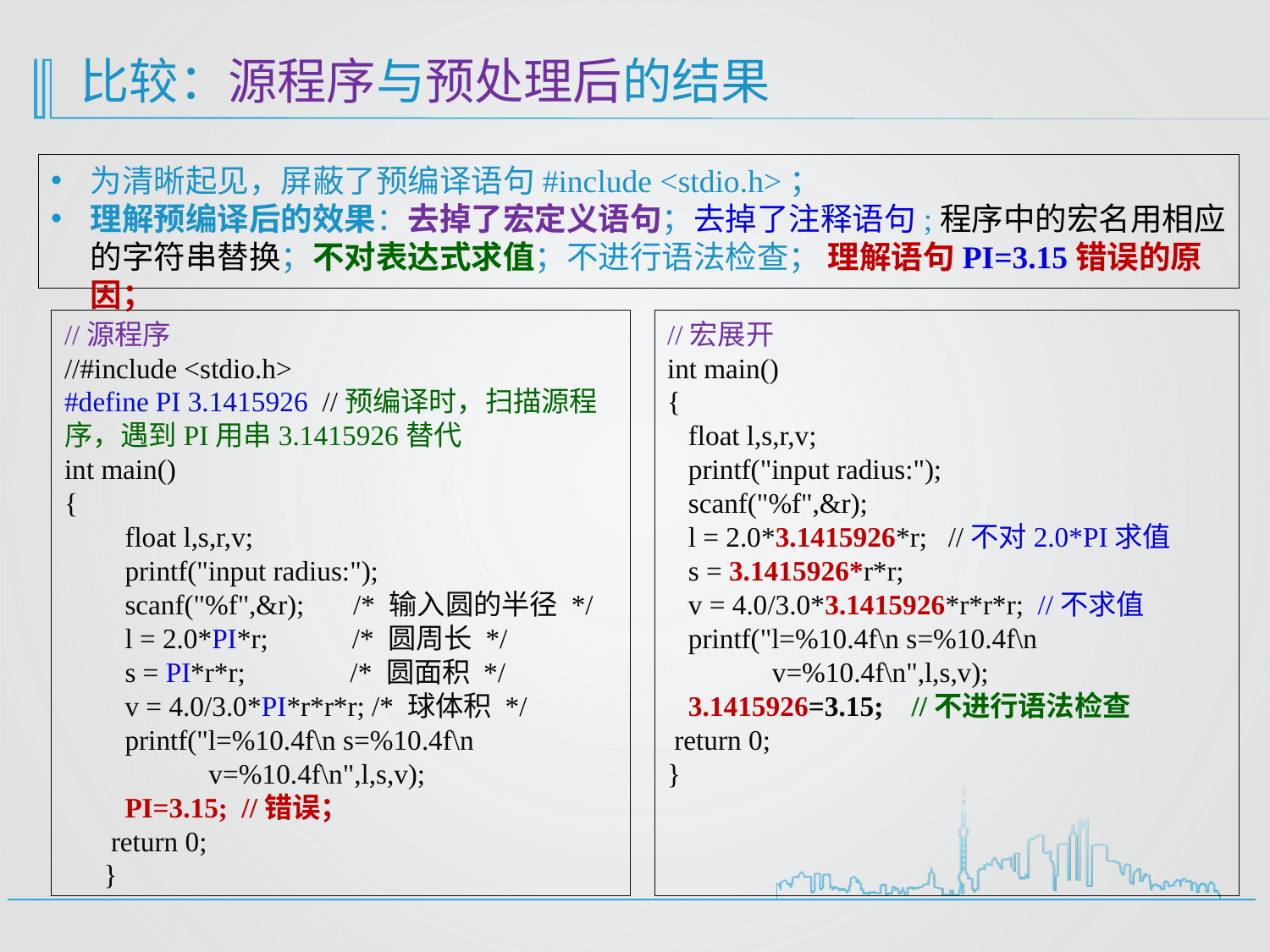

# 比较：源程序与预处理后的结果
为清晰起见，屏蔽了预编译语句#include <stdio.h>；
理解预编译后的效果：去掉了宏定义语句；去掉了注释语句;程序中的宏名用相应的字符串替换；不对表达式求值；不进行语法检查； 理解语句PI=3.15错误的原因；
//源程序
//#include <stdio.h>
#define PI 3.1415926  //预编译时，扫描源程序，遇到PI用串3.1415926替代
int main()
{
   float l,s,r,v;
   printf("input radius:");
   scanf("%f",&r);       /* 输入圆的半径 */
   l = 2.0*PI*r;            /* 圆周长 */
   s = PI*r*r;               /* 圆面积 */
   v = 4.0/3.0*PI*r*r*r; /* 球体积 */
   printf("l=%10.4f\n s=%10.4f\n
               v=%10.4f\n",l,s,v);
   PI=3.15;  //错误；
 return 0;
}
//宏展开
int main()
{
   float l,s,r,v;
   printf("input radius:");
   scanf("%f",&r);
   l = 2.0*3.1415926*r;   //不对2.0*PI求值
   s = 3.1415926*r*r;
   v = 4.0/3.0*3.1415926*r*r*r;  //不求值
   printf("l=%10.4f\n s=%10.4f\n
               v=%10.4f\n",l,s,v);
   3.1415926=3.15;    //不进行语法检查
 return 0;
}